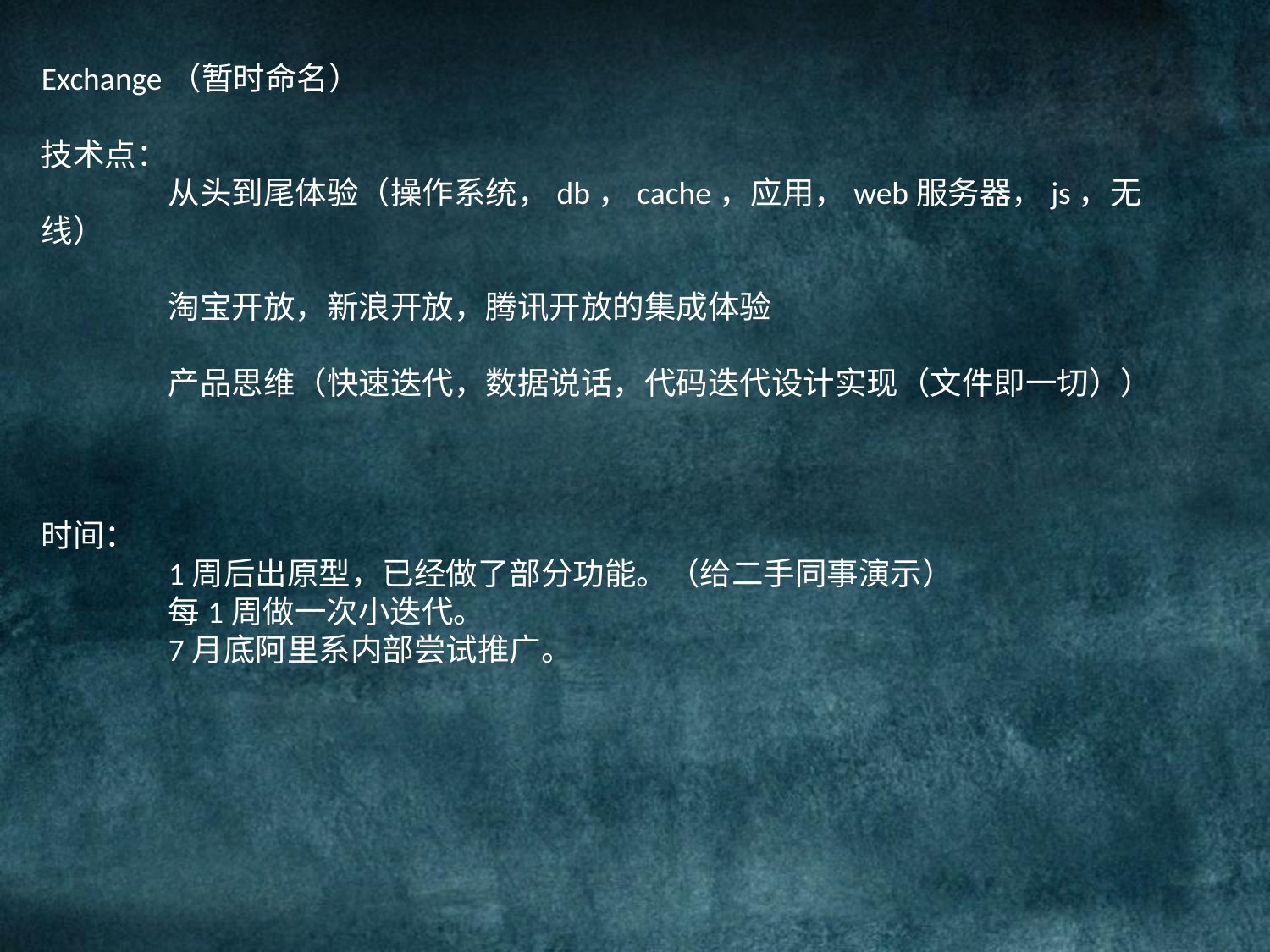

Exchange（暂时命名）

技术点：
	从头到尾体验（操作系统，db，cache，应用，web服务器，js，无线）

	淘宝开放，新浪开放，腾讯开放的集成体验

	产品思维（快速迭代，数据说话，代码迭代设计实现（文件即一切））

时间：
	1周后出原型，已经做了部分功能。（给二手同事演示）
	每1周做一次小迭代。
	7月底阿里系内部尝试推广。